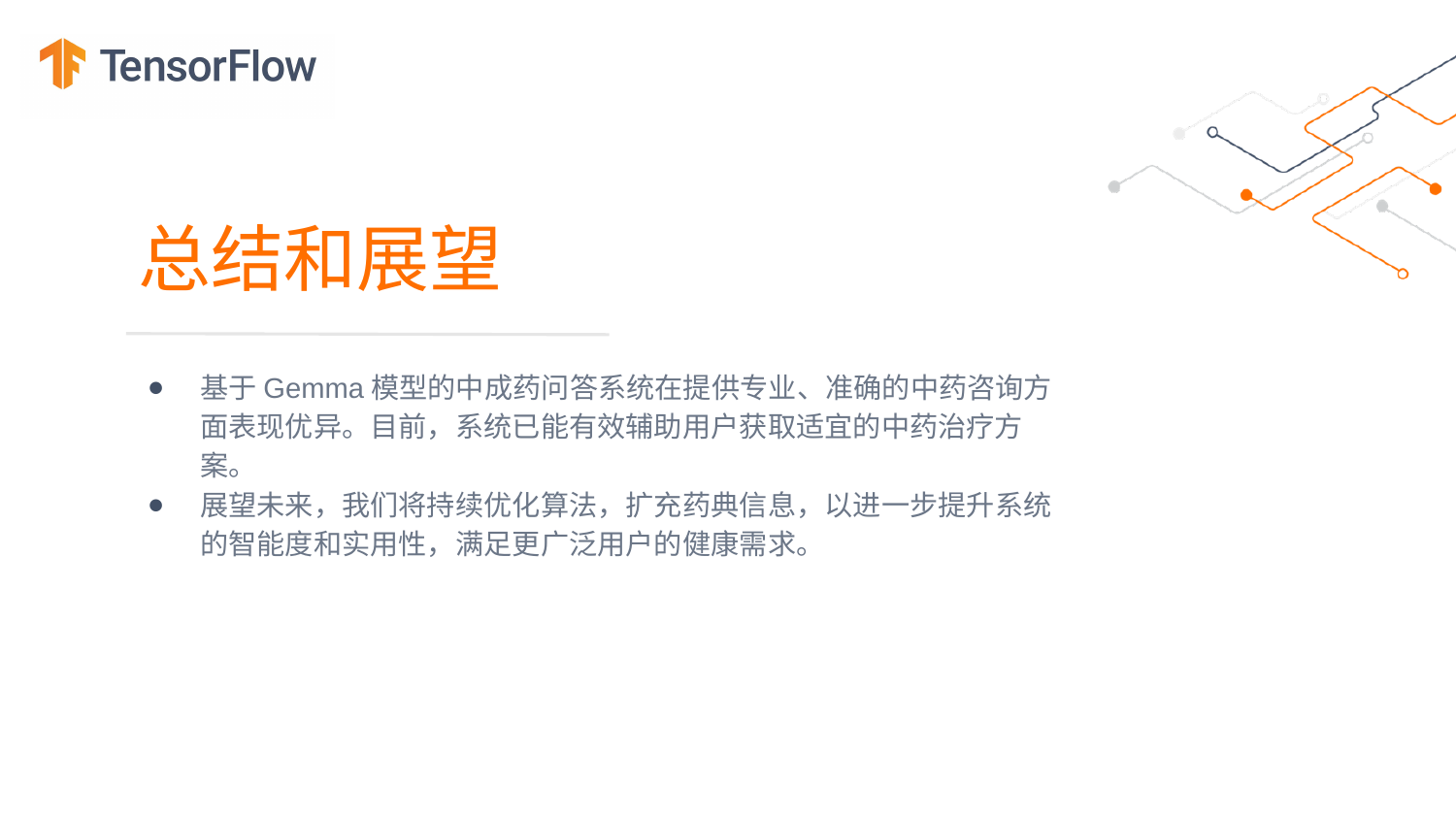

总结和展望
基于Gemma模型的中成药问答系统在提供专业、准确的中药咨询方面表现优异。目前，系统已能有效辅助用户获取适宜的中药治疗方案。
展望未来，我们将持续优化算法，扩充药典信息，以进一步提升系统的智能度和实用性，满足更广泛用户的健康需求。